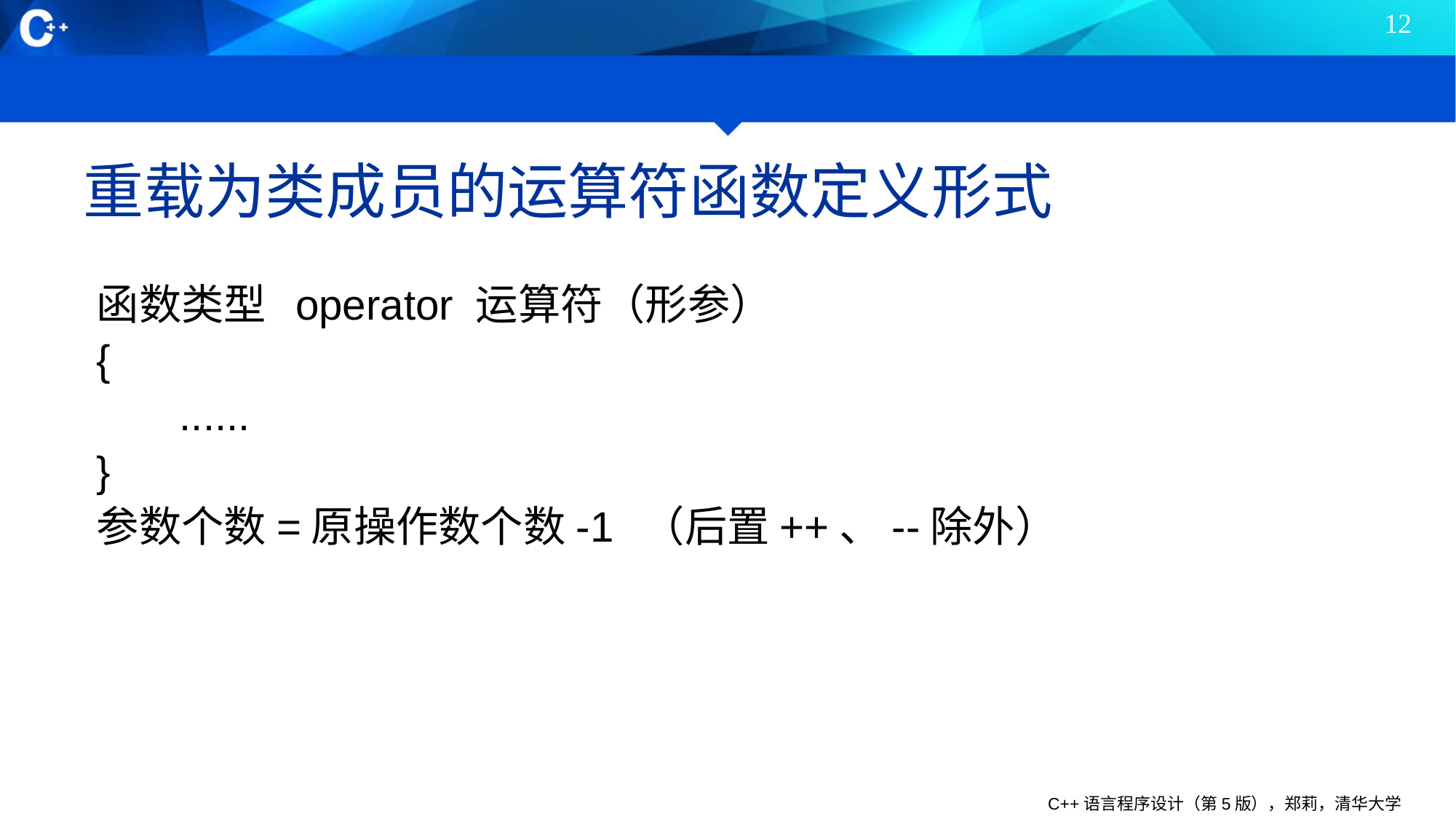

12
# 重载为类成员的运算符函数定义形式
函数类型  operator 运算符（形参）
{
       ......
}
参数个数=原操作数个数-1	（后置++、--除外）